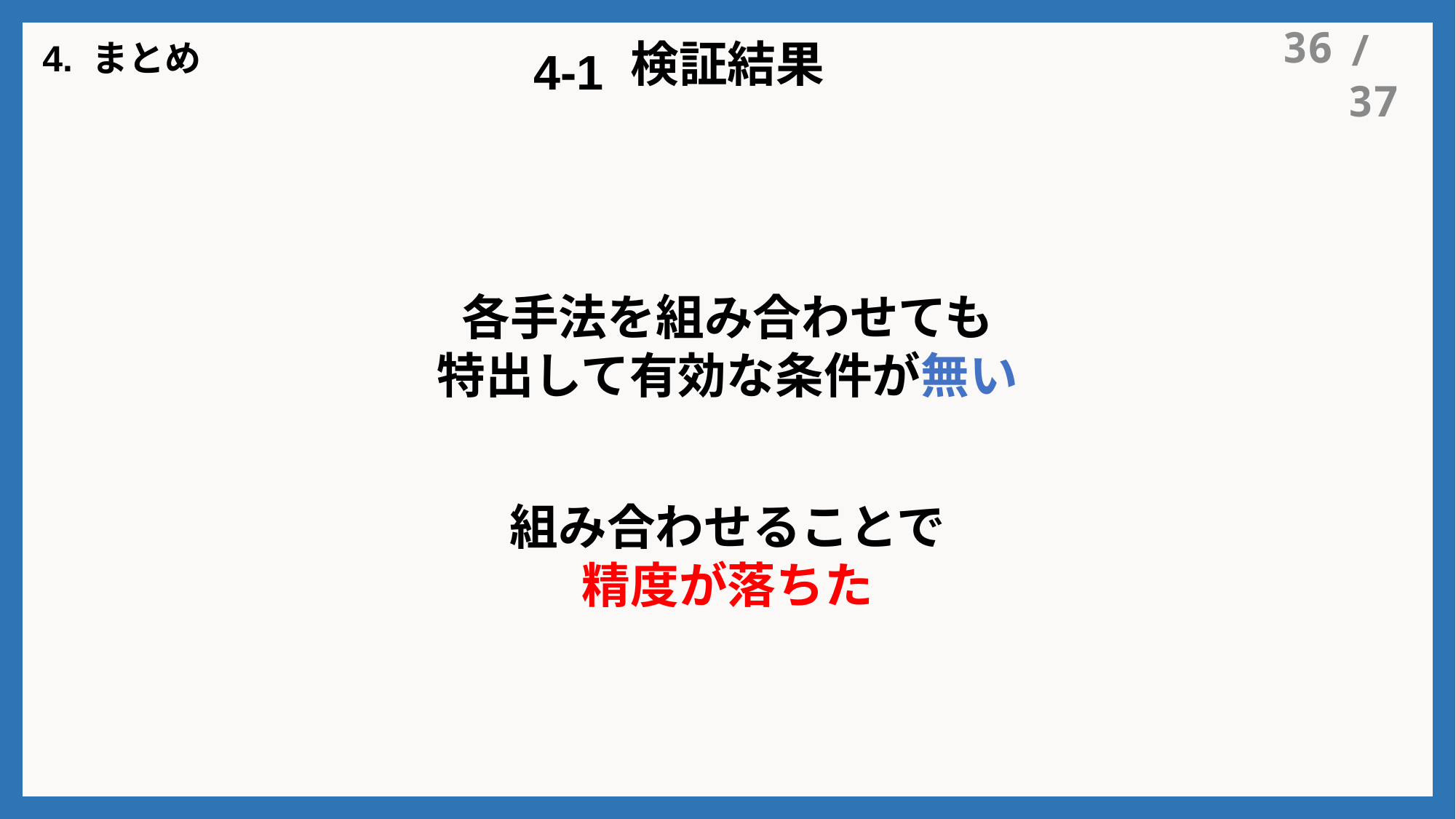

36
検証結果
4. まとめ
4-1
各手法を組み合わせても
特出して有効な条件が無い
組み合わせることで
精度が落ちた